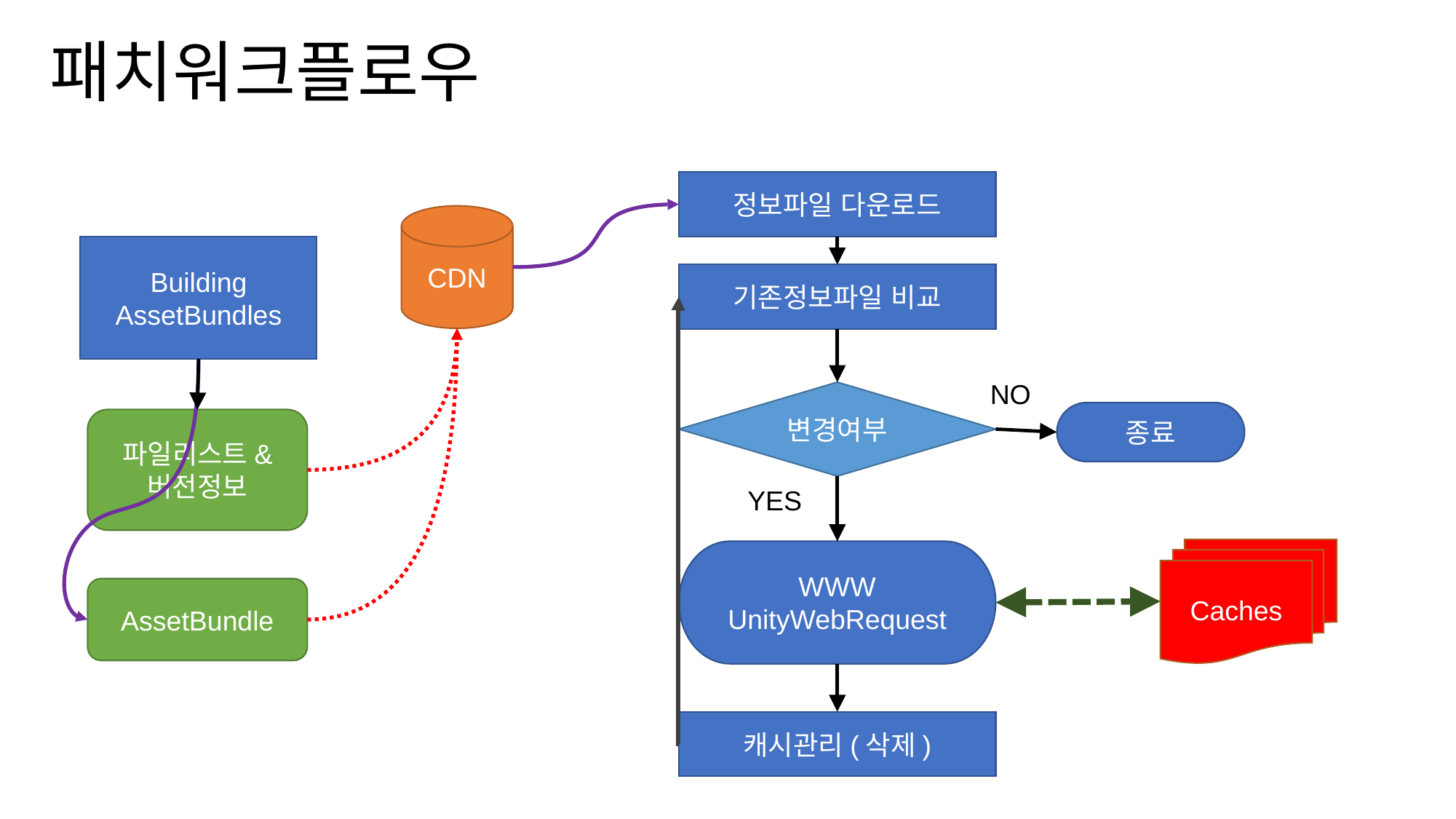

# 패치워크플로우
정보파일 다운로드
CDN
Building
AssetBundles
기존정보파일 비교
NO
변경여부
종료
파일리스트&
버전정보
YES
Caches
WWW
UnityWebRequest
AssetBundle
캐시관리(삭제)